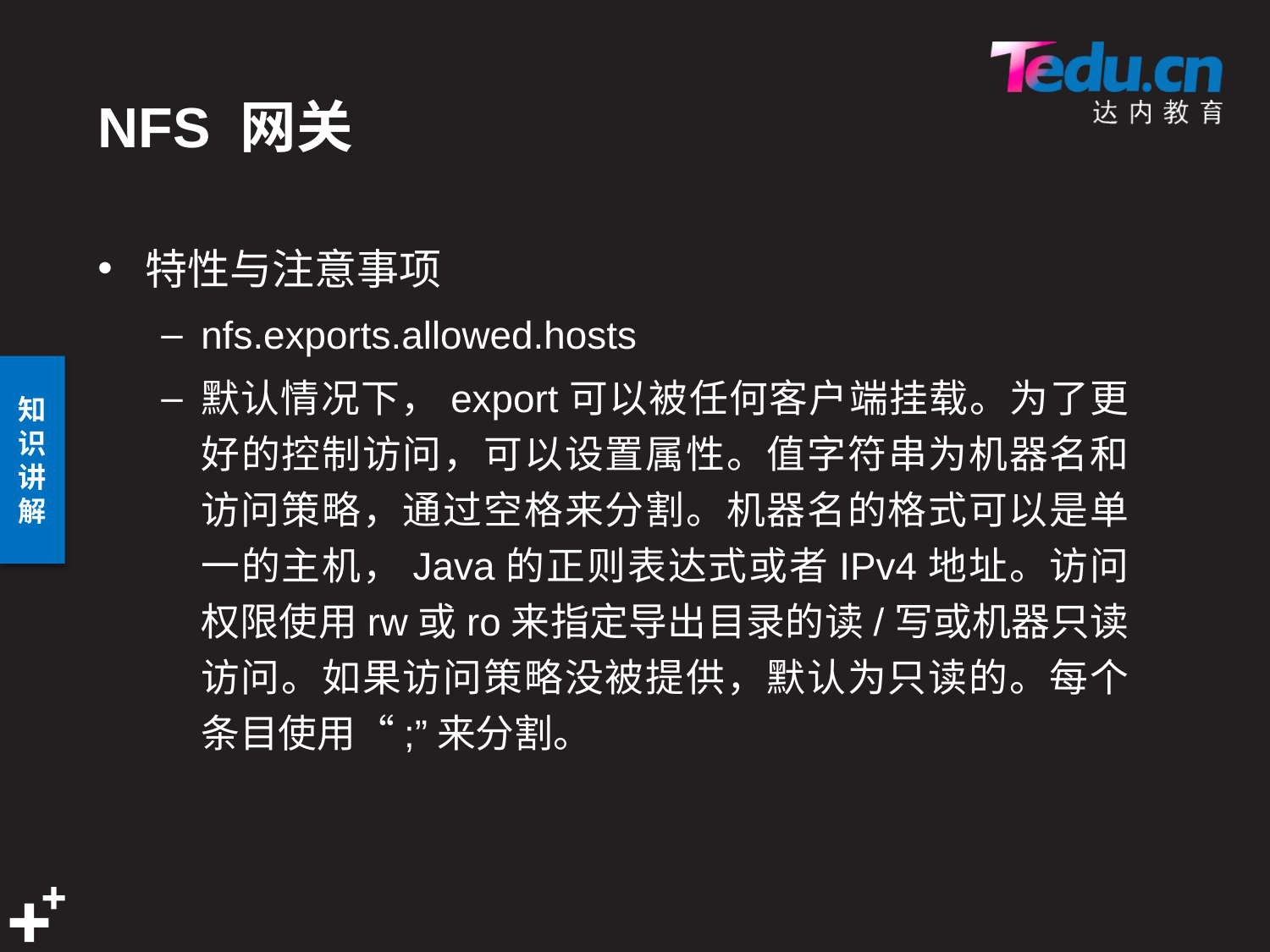

# NFS 网关
特性与注意事项
nfs.exports.allowed.hosts
默认情况下，export可以被任何客户端挂载。为了更好的控制访问，可以设置属性。值字符串为机器名和访问策略，通过空格来分割。机器名的格式可以是单一的主机，Java的正则表达式或者IPv4地址。访问权限使用rw或ro来指定导出目录的读/写或机器只读访问。如果访问策略没被提供，默认为只读的。每个条目使用“;”来分割。